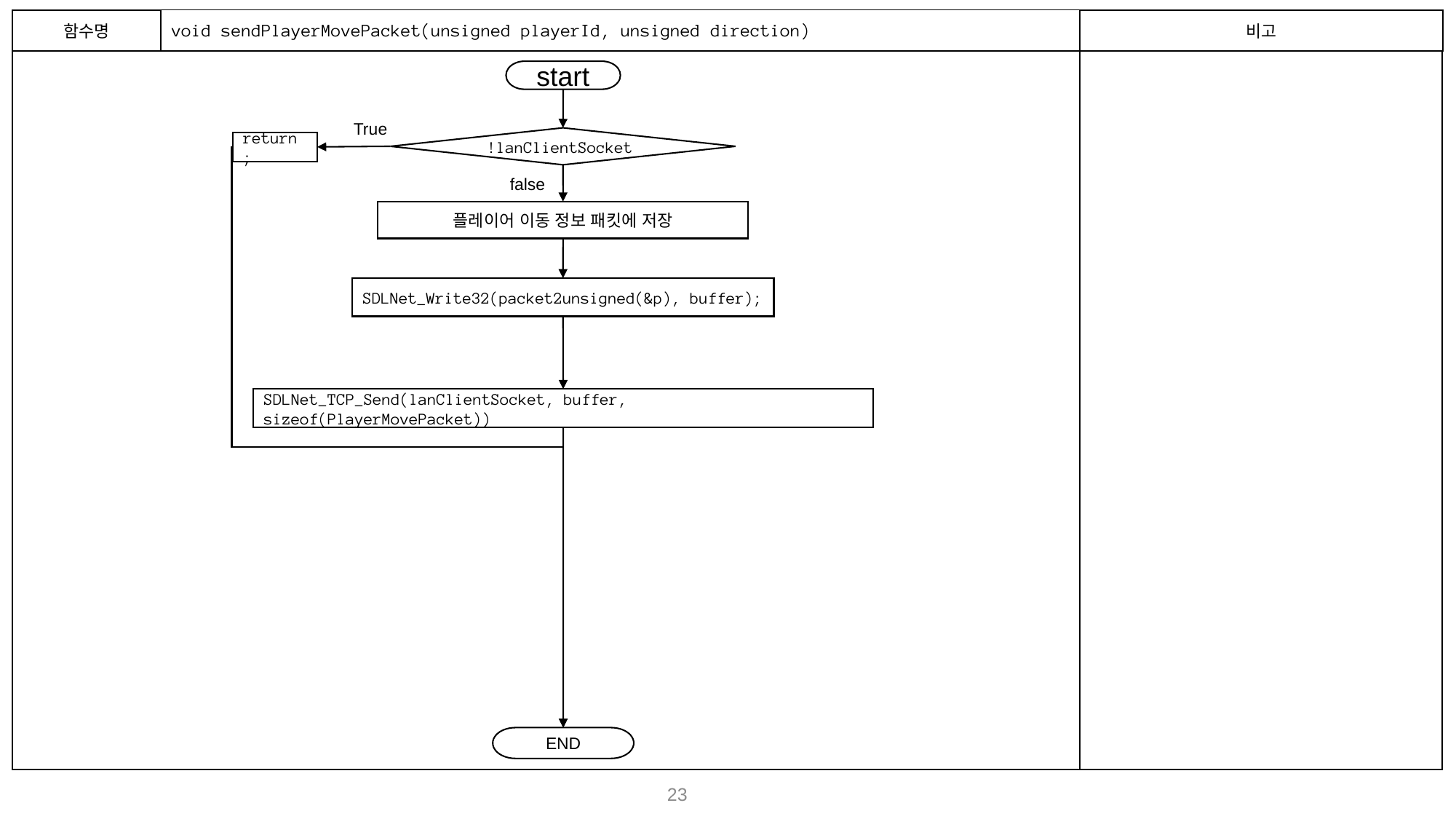

함수명
# void sendPlayerMovePacket(unsigned playerId, unsigned direction)
비고

start
True
!lanClientSocket
return;
false
플레이어 이동 정보 패킷에 저장
SDLNet_Write32(packet2unsigned(&p), buffer);
SDLNet_TCP_Send(lanClientSocket, buffer, sizeof(PlayerMovePacket))
END
23